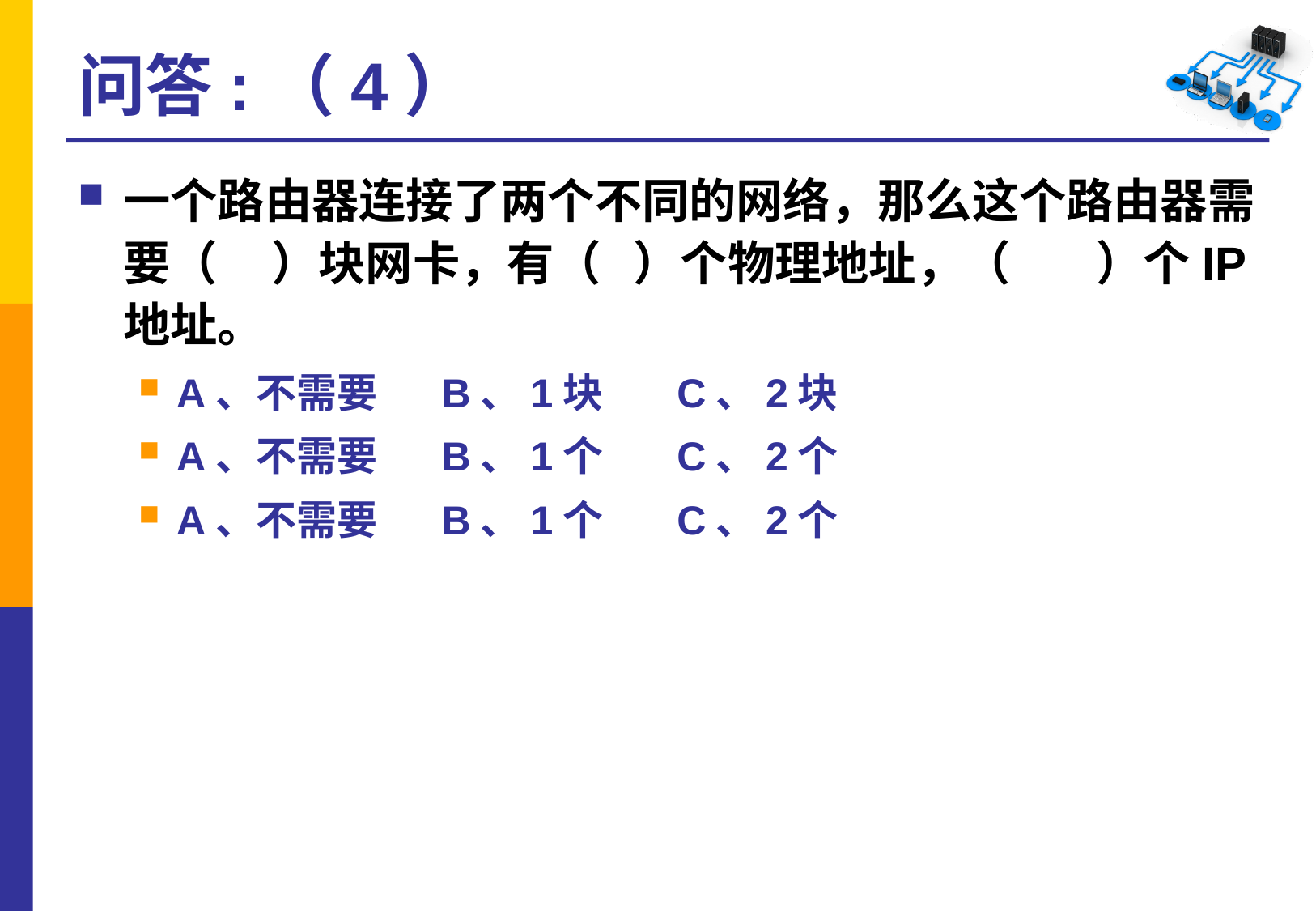

# 问答:（4）
一个路由器连接了两个不同的网络，那么这个路由器需要（     ）块网卡，有（   ）个物理地址，（        ）个IP地址。
A、不需要      B、1块       C、2块
A、不需要      B、1个       C、2个
A、不需要      B、1个       C、2个